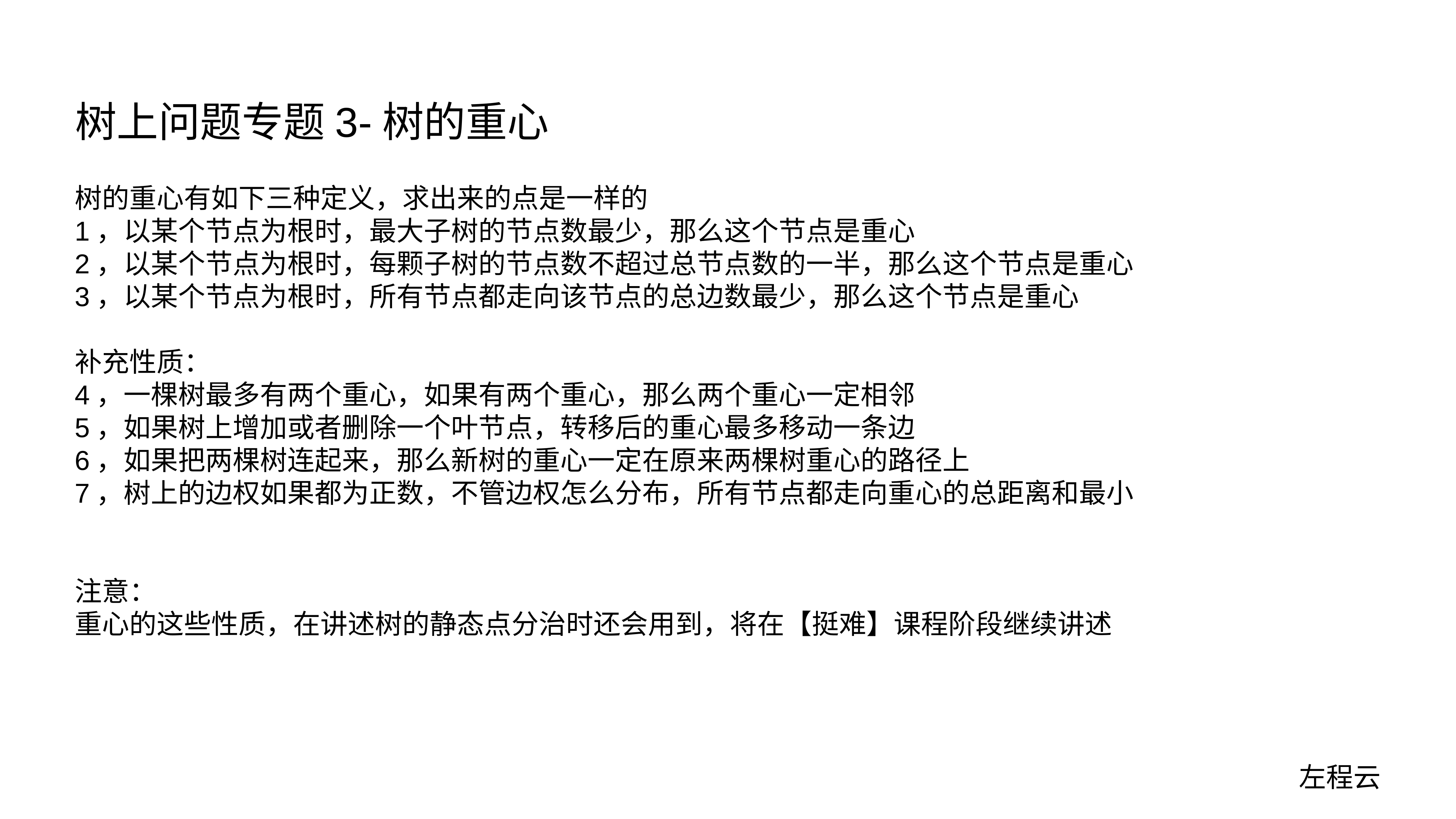

# 树上问题专题3-树的重心
树的重心有如下三种定义，求出来的点是一样的
1，以某个节点为根时，最大子树的节点数最少，那么这个节点是重心
2，以某个节点为根时，每颗子树的节点数不超过总节点数的一半，那么这个节点是重心
3，以某个节点为根时，所有节点都走向该节点的总边数最少，那么这个节点是重心

补充性质：
4，一棵树最多有两个重心，如果有两个重心，那么两个重心一定相邻
5，如果树上增加或者删除一个叶节点，转移后的重心最多移动一条边
6，如果把两棵树连起来，那么新树的重心一定在原来两棵树重心的路径上
7，树上的边权如果都为正数，不管边权怎么分布，所有节点都走向重心的总距离和最小

注意：
重心的这些性质，在讲述树的静态点分治时还会用到，将在【挺难】课程阶段继续讲述
左程云